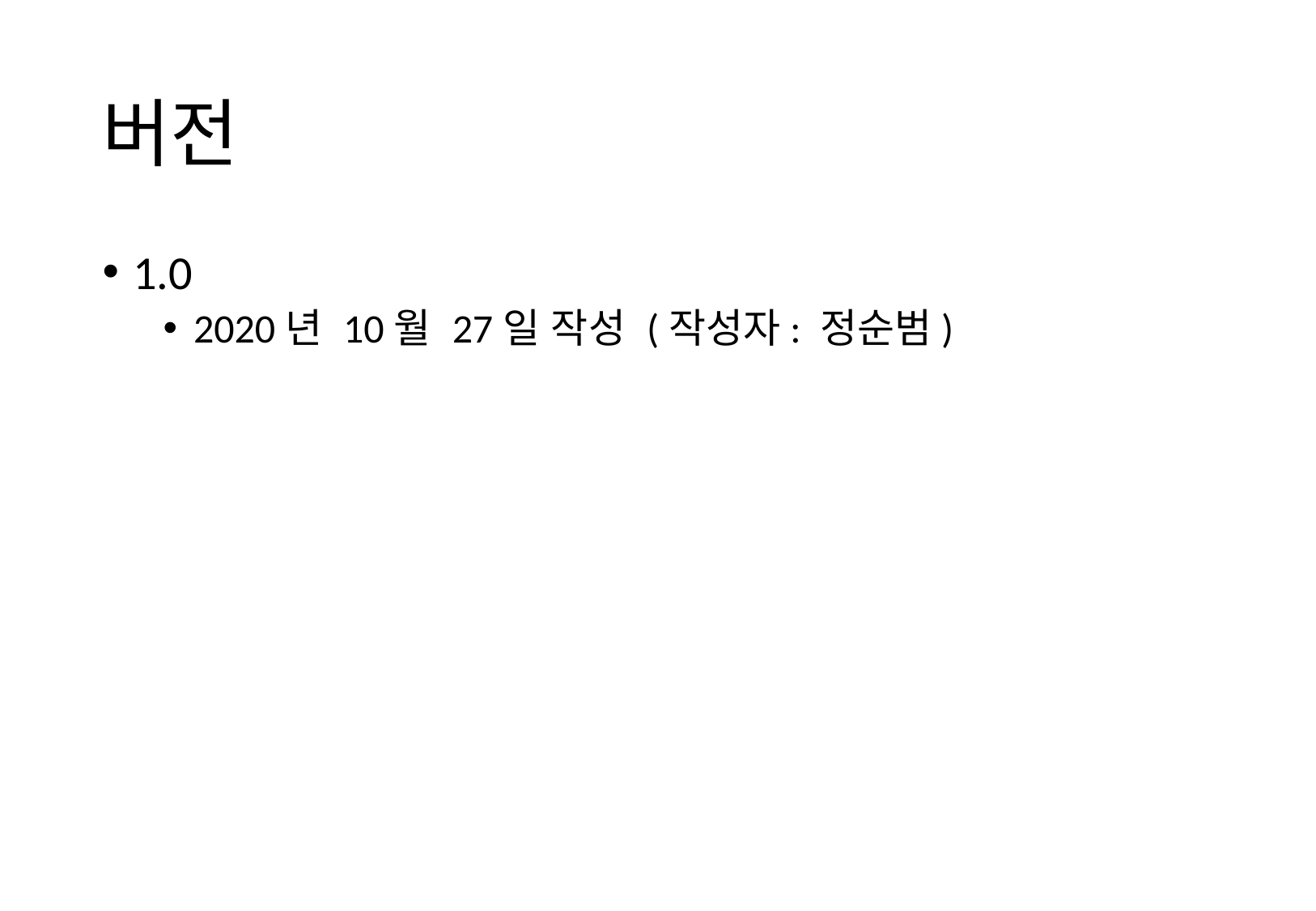

# 버전
1.0
2020년 10월 27일 작성 (작성자: 정순범)